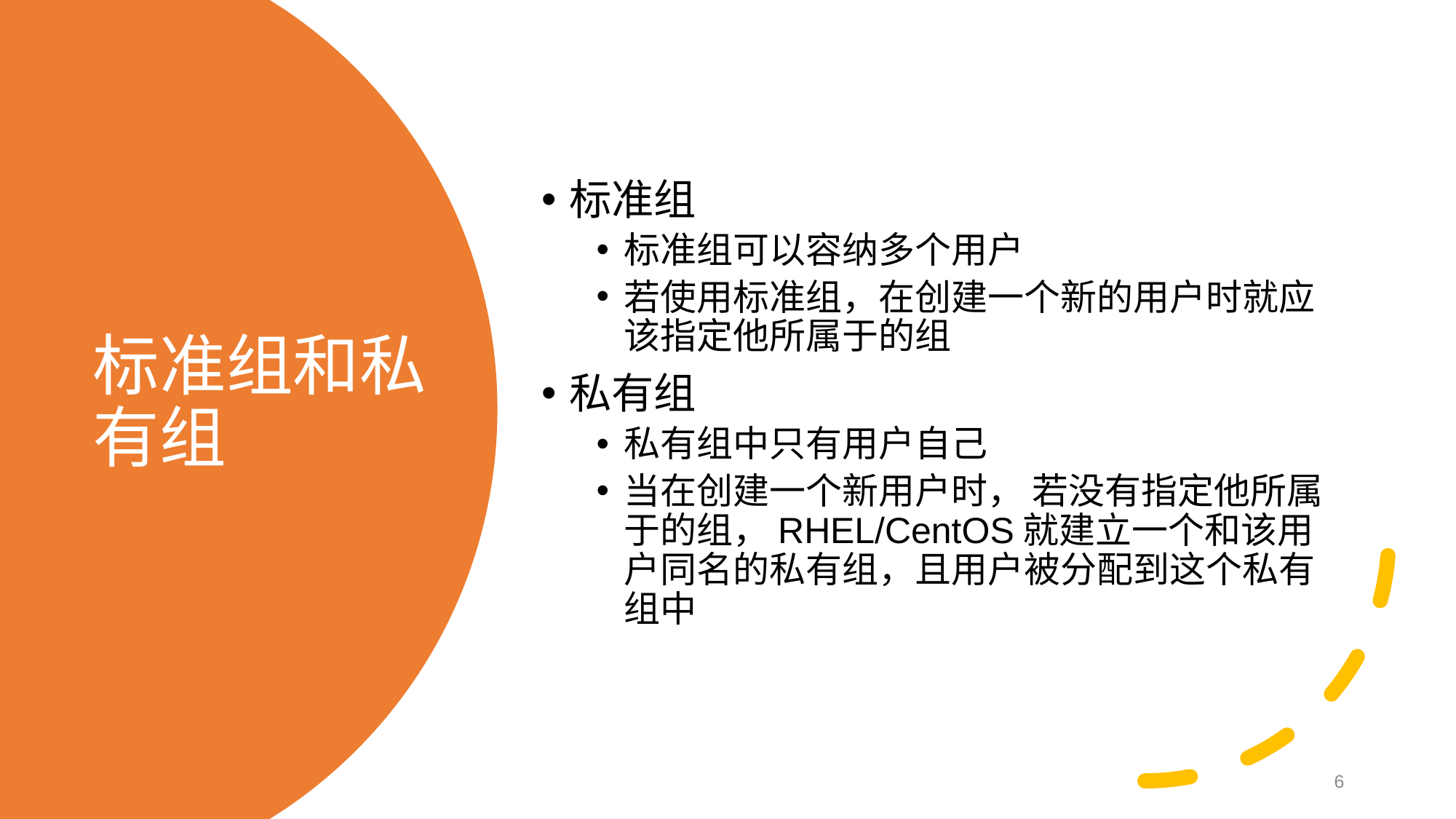

标准组
标准组可以容纳多个用户
若使用标准组，在创建一个新的用户时就应该指定他所属于的组
私有组
私有组中只有用户自己
当在创建一个新用户时， 若没有指定他所属于的组，RHEL/CentOS就建立一个和该用户同名的私有组，且用户被分配到这个私有组中
# 标准组和私有组

6